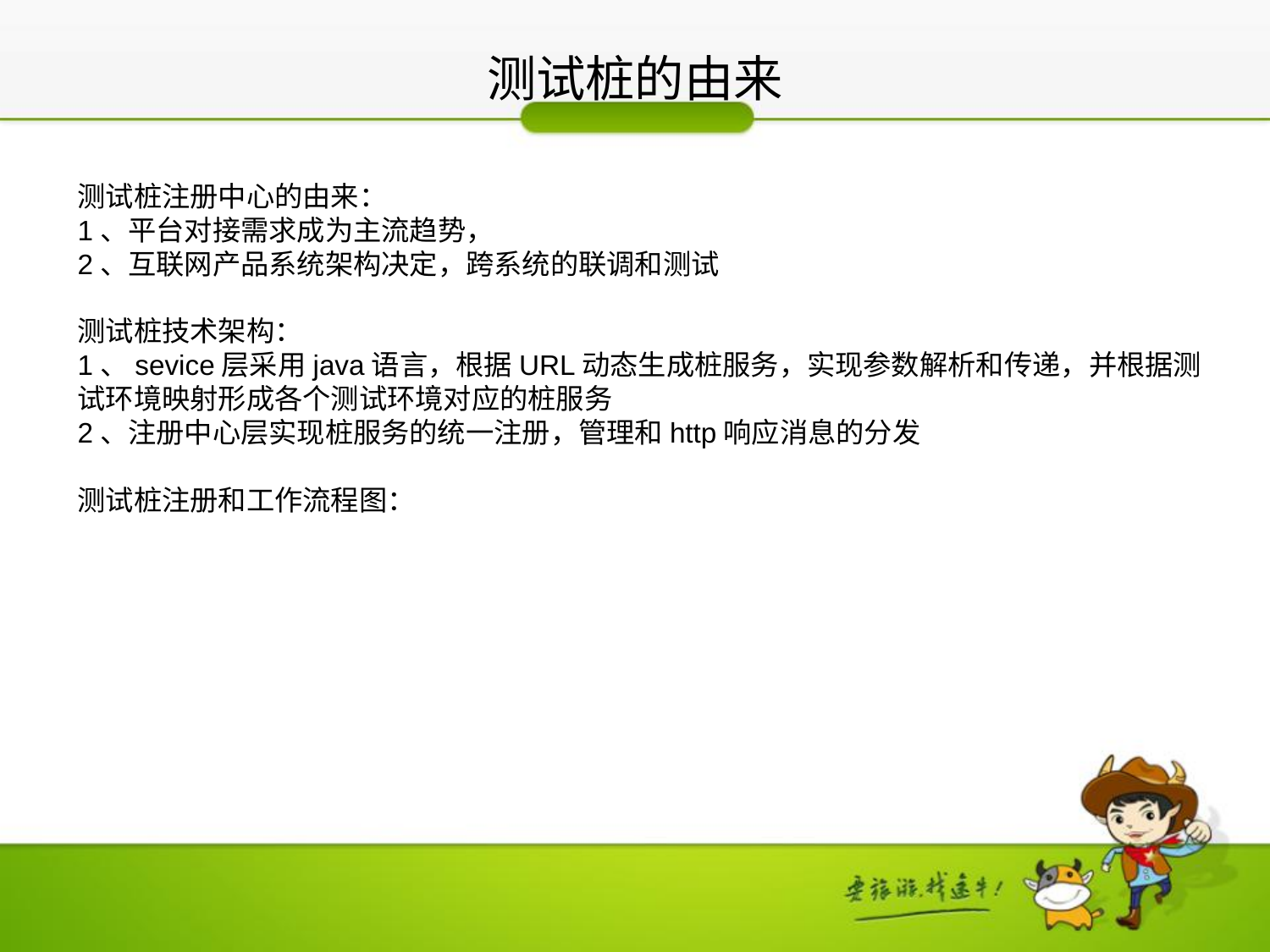

# 测试桩的由来
测试桩注册中心的由来：
1、平台对接需求成为主流趋势，
2、互联网产品系统架构决定，跨系统的联调和测试

测试桩技术架构：
1、sevice层采用java语言，根据URL动态生成桩服务，实现参数解析和传递，并根据测试环境映射形成各个测试环境对应的桩服务
2、注册中心层实现桩服务的统一注册，管理和http响应消息的分发

测试桩注册和工作流程图：